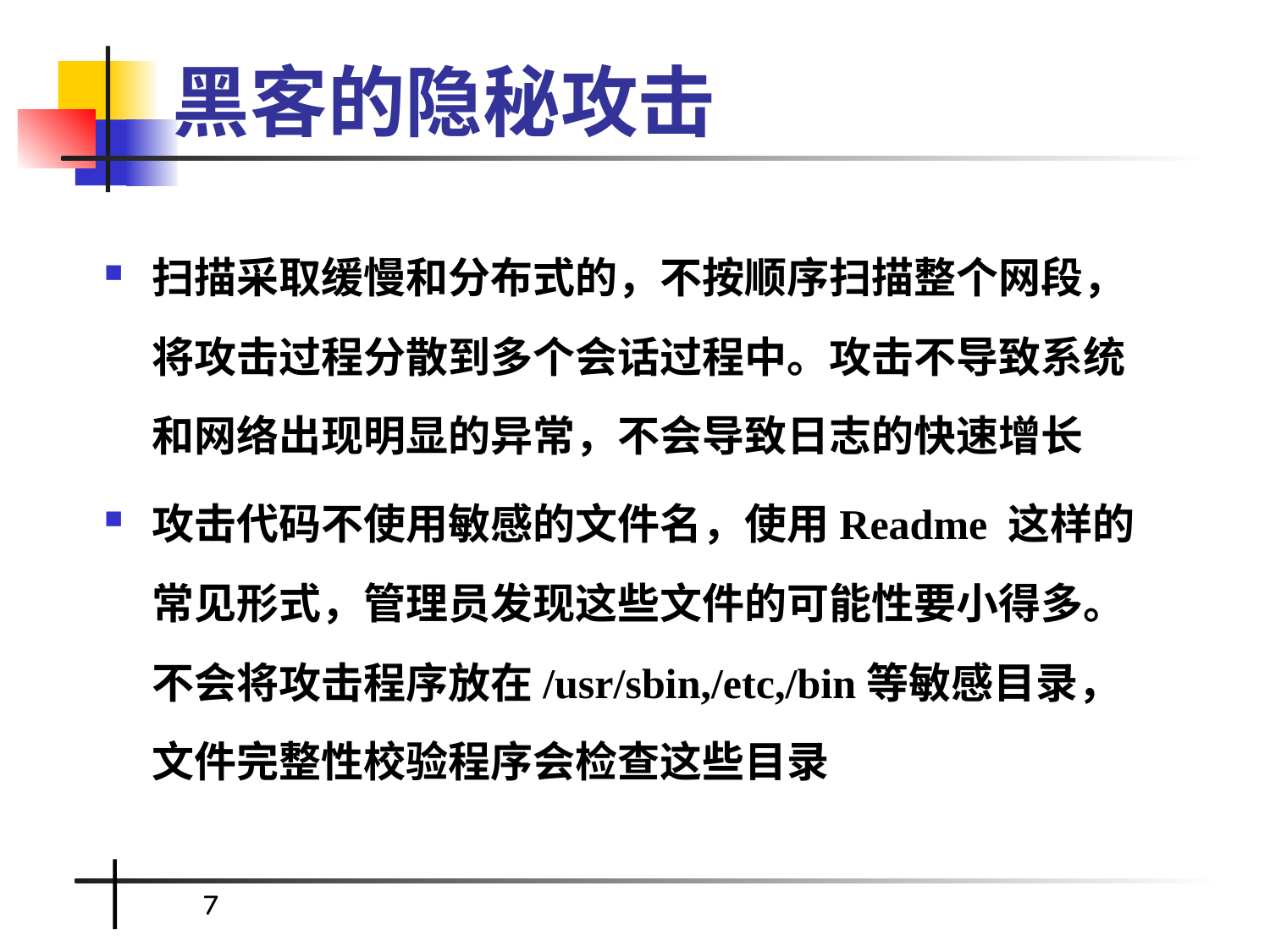

# 黑客的隐秘攻击
扫描采取缓慢和分布式的，不按顺序扫描整个网段，将攻击过程分散到多个会话过程中。攻击不导致系统和网络出现明显的异常，不会导致日志的快速增长
攻击代码不使用敏感的文件名，使用Readme 这样的常见形式，管理员发现这些文件的可能性要小得多。不会将攻击程序放在/usr/sbin,/etc,/bin等敏感目录，文件完整性校验程序会检查这些目录

7